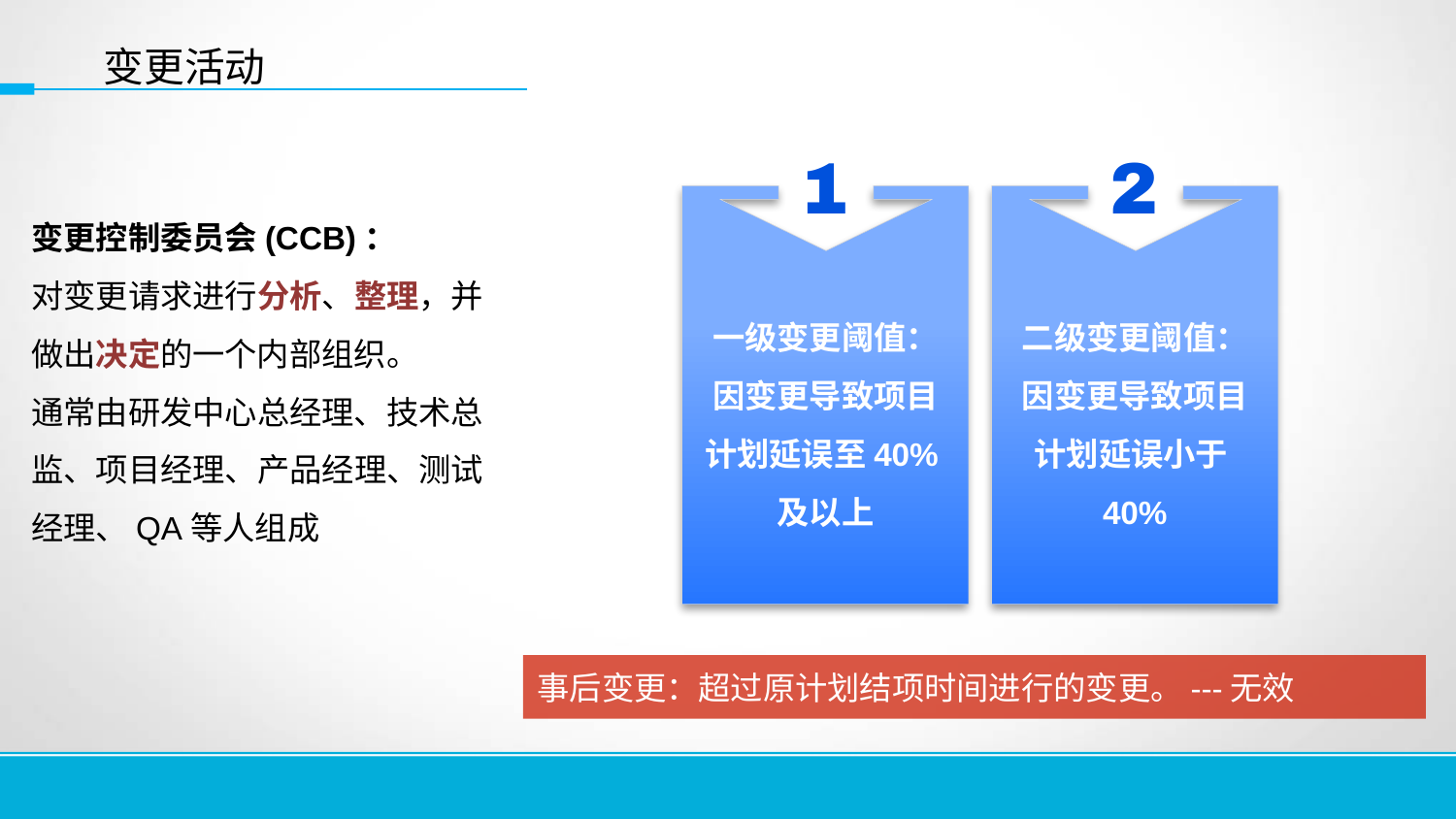

变更活动

1
2

一级变更阈值：因变更导致项目计划延误至40%及以上

二级变更阈值：因变更导致项目计划延误小于40%

变更控制委员会(CCB)：
对变更请求进行分析、整理，并做出决定的一个内部组织。
通常由研发中心总经理、技术总监、项目经理、产品经理、测试经理、QA等人组成
13
事后变更：超过原计划结项时间进行的变更。---无效